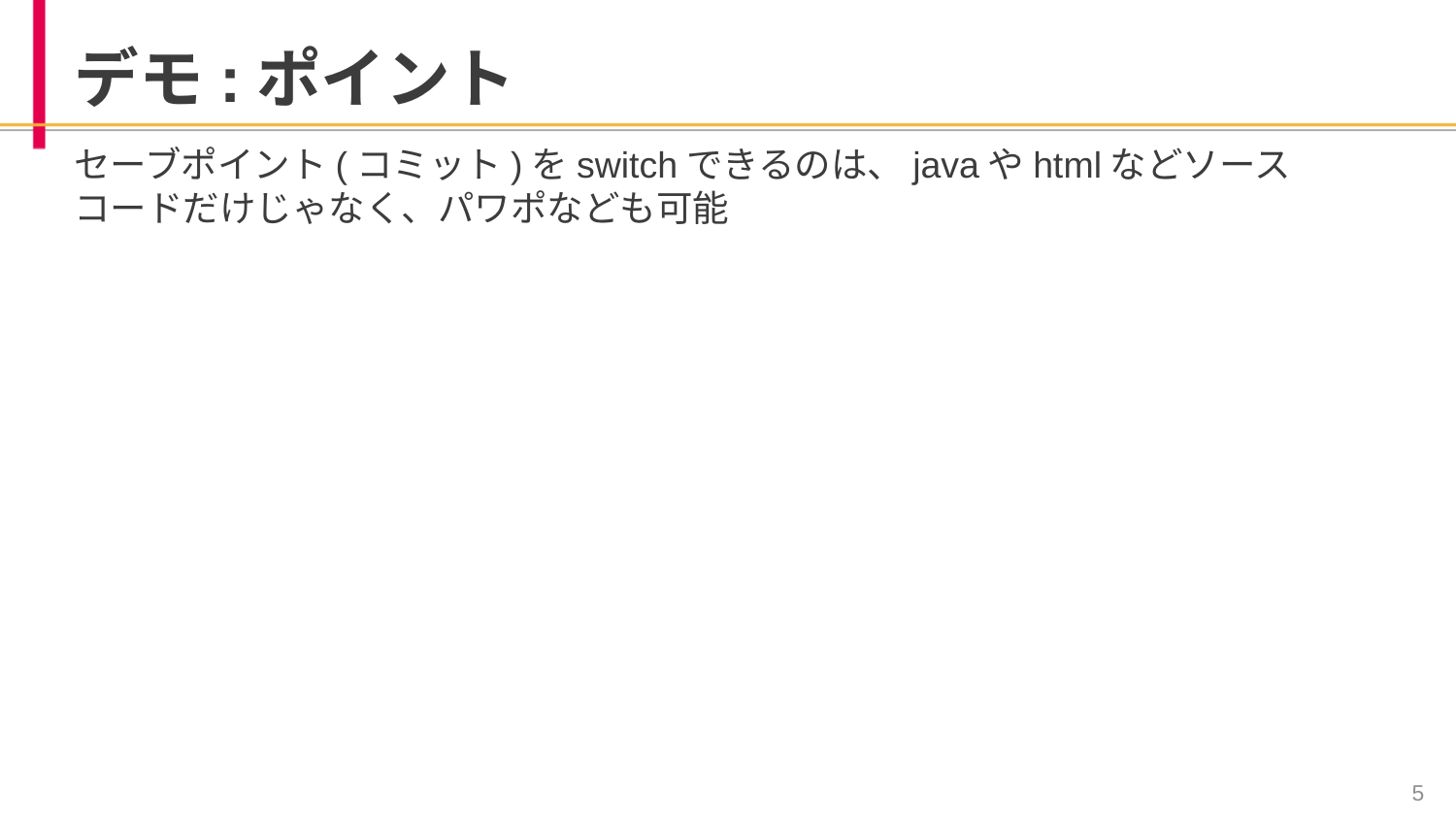

# デモ:ポイント
セーブポイント(コミット)をswitchできるのは、javaやhtmlなどソースコードだけじゃなく、パワポなども可能
5